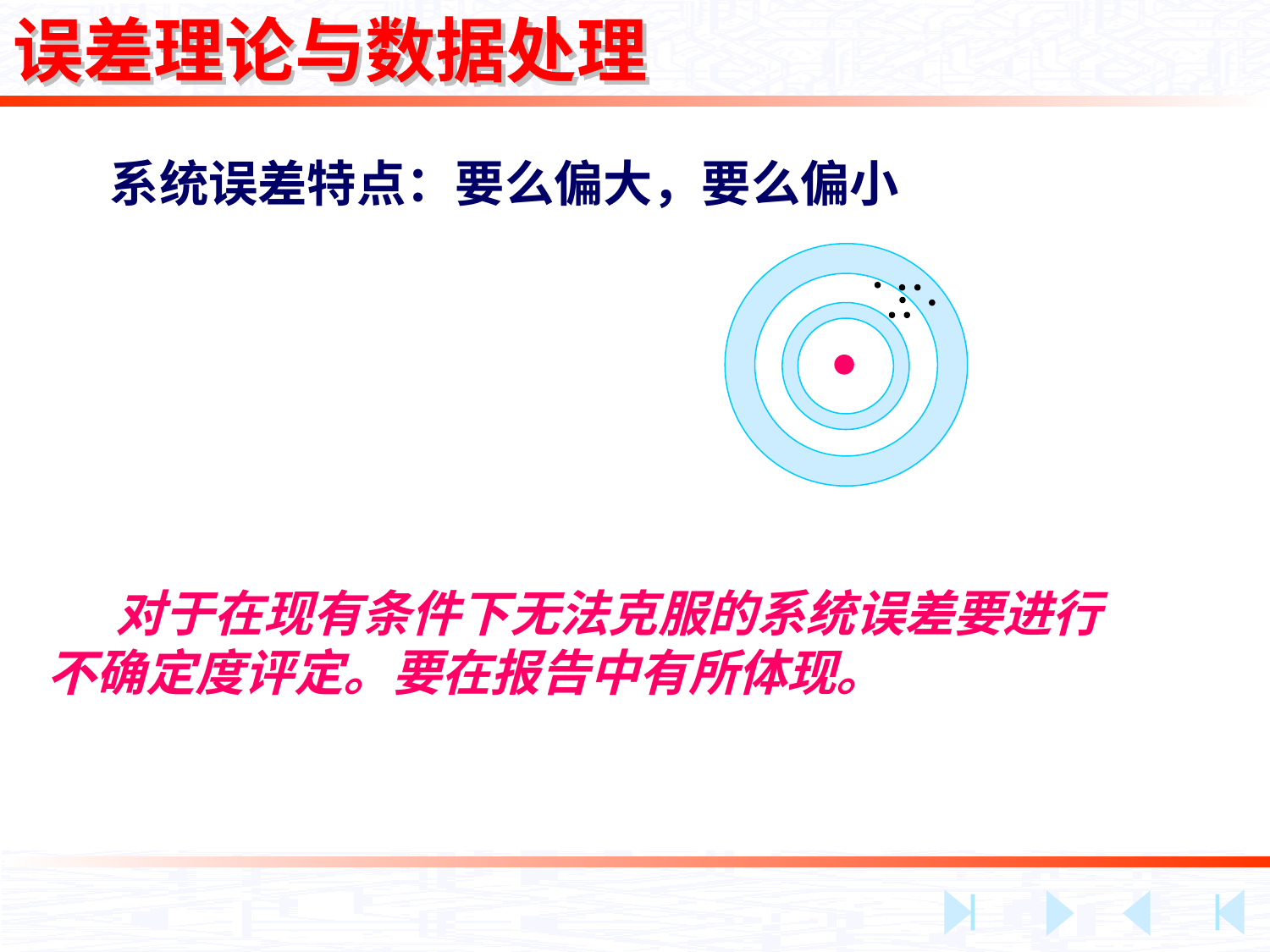

误差理论与数据处理
    系统误差特点：要么偏大，要么偏小

     对于在现有条件下无法克服的系统误差要进行不确定度评定。要在报告中有所体现。